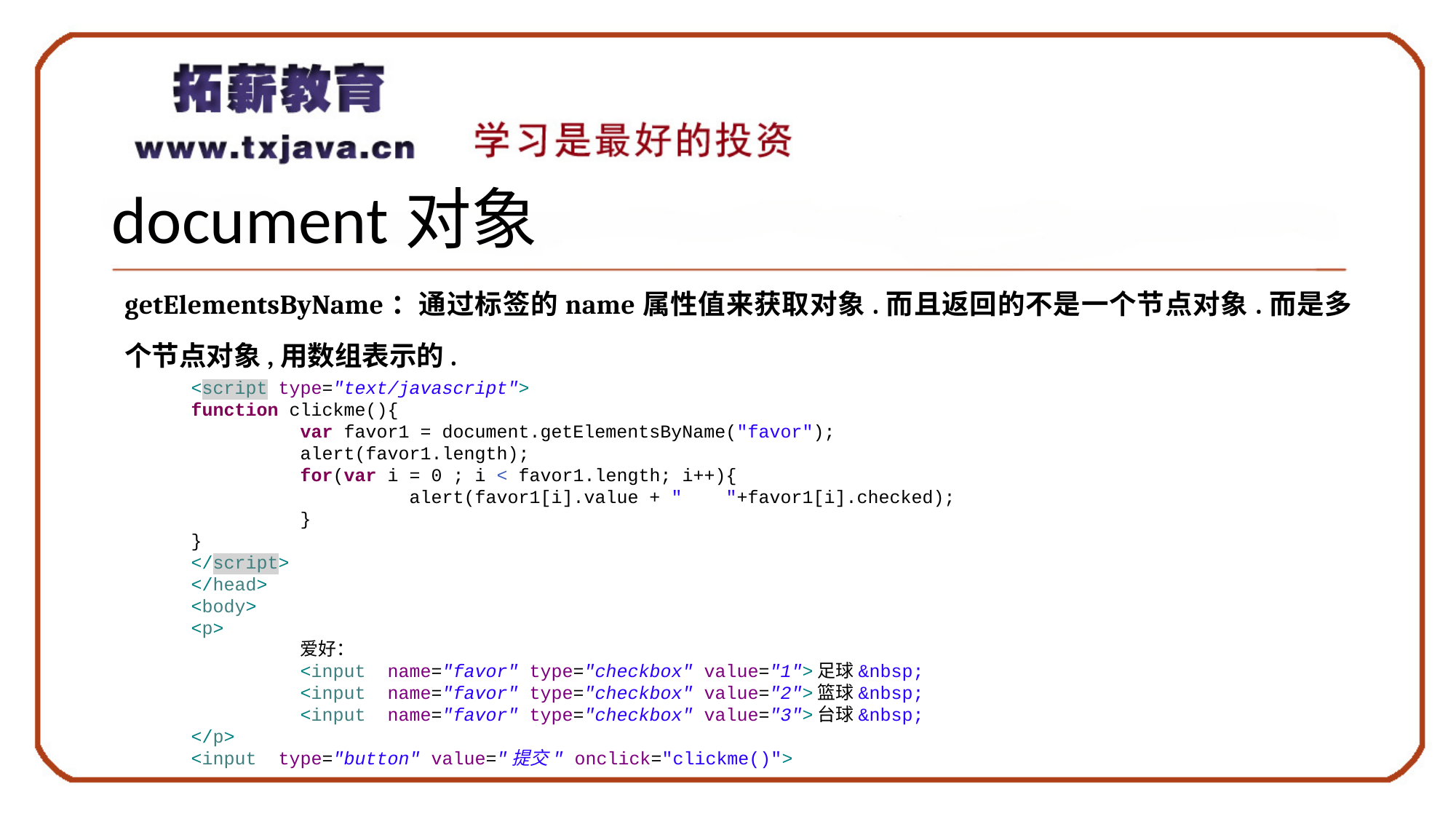

# document对象
getElementsByName：通过标签的name属性值来获取对象.而且返回的不是一个节点对象.而是多个节点对象,用数组表示的.
<script type="text/javascript">
function clickme(){
	var favor1 = document.getElementsByName("favor");
	alert(favor1.length);
	for(var i = 0 ; i < favor1.length; i++){
		alert(favor1[i].value + "    "+favor1[i].checked);
	}
}
</script>
</head>
<body>
<p>
	爱好：
	<input  name="favor" type="checkbox" value="1">足球&nbsp;
	<input  name="favor" type="checkbox" value="2">篮球&nbsp;
	<input  name="favor" type="checkbox" value="3">台球&nbsp;
</p>
<input  type="button" value="提交" onclick="clickme()">